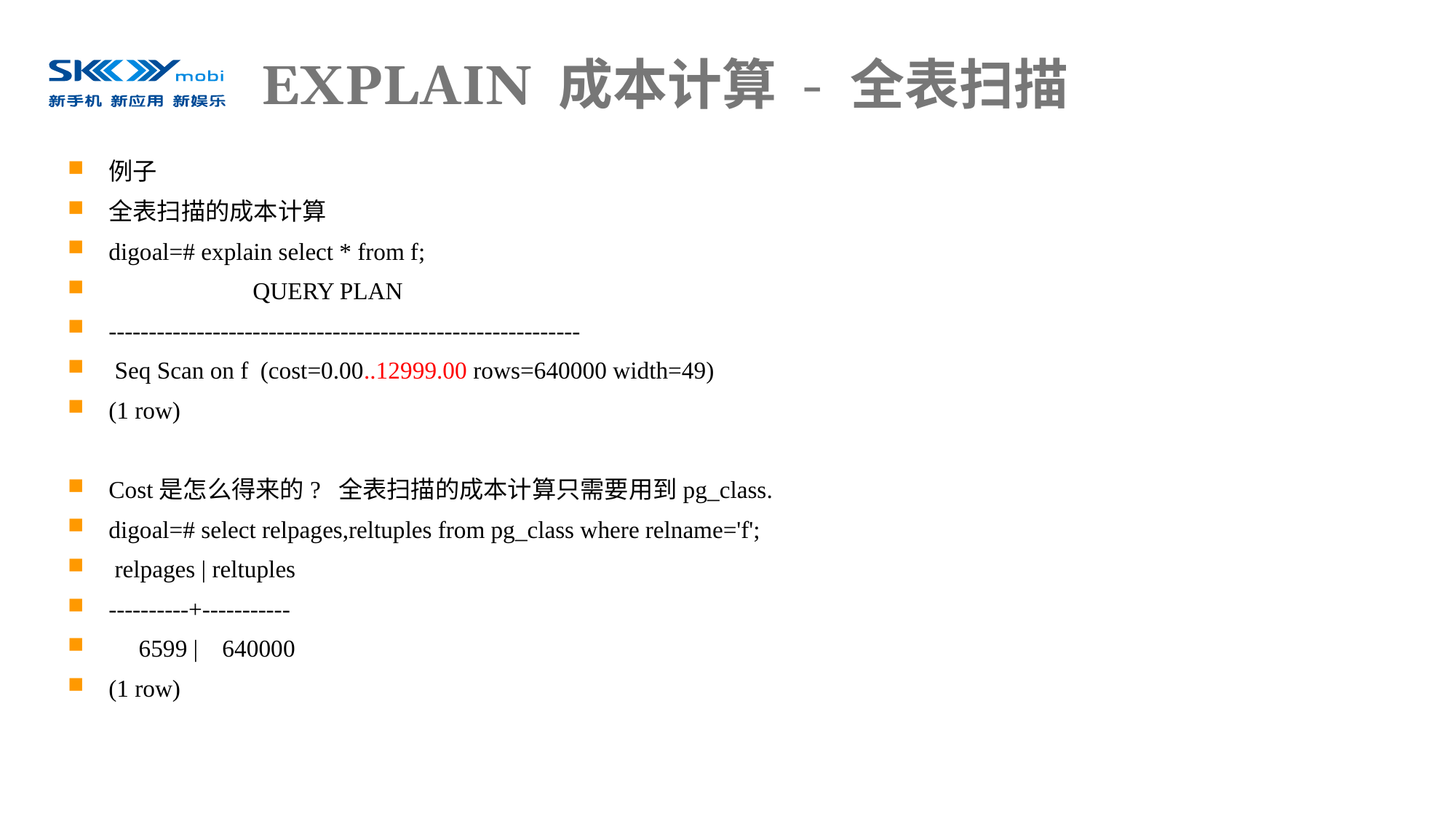

# EXPLAIN 成本计算 - 全表扫描
例子
全表扫描的成本计算
digoal=# explain select * from f;
                        QUERY PLAN
-----------------------------------------------------------
 Seq Scan on f  (cost=0.00..12999.00 rows=640000 width=49)
(1 row)

Cost是怎么得来的?  全表扫描的成本计算只需要用到pg_class.
digoal=# select relpages,reltuples from pg_class where relname='f';
 relpages | reltuples
----------+-----------
     6599 |    640000
(1 row)